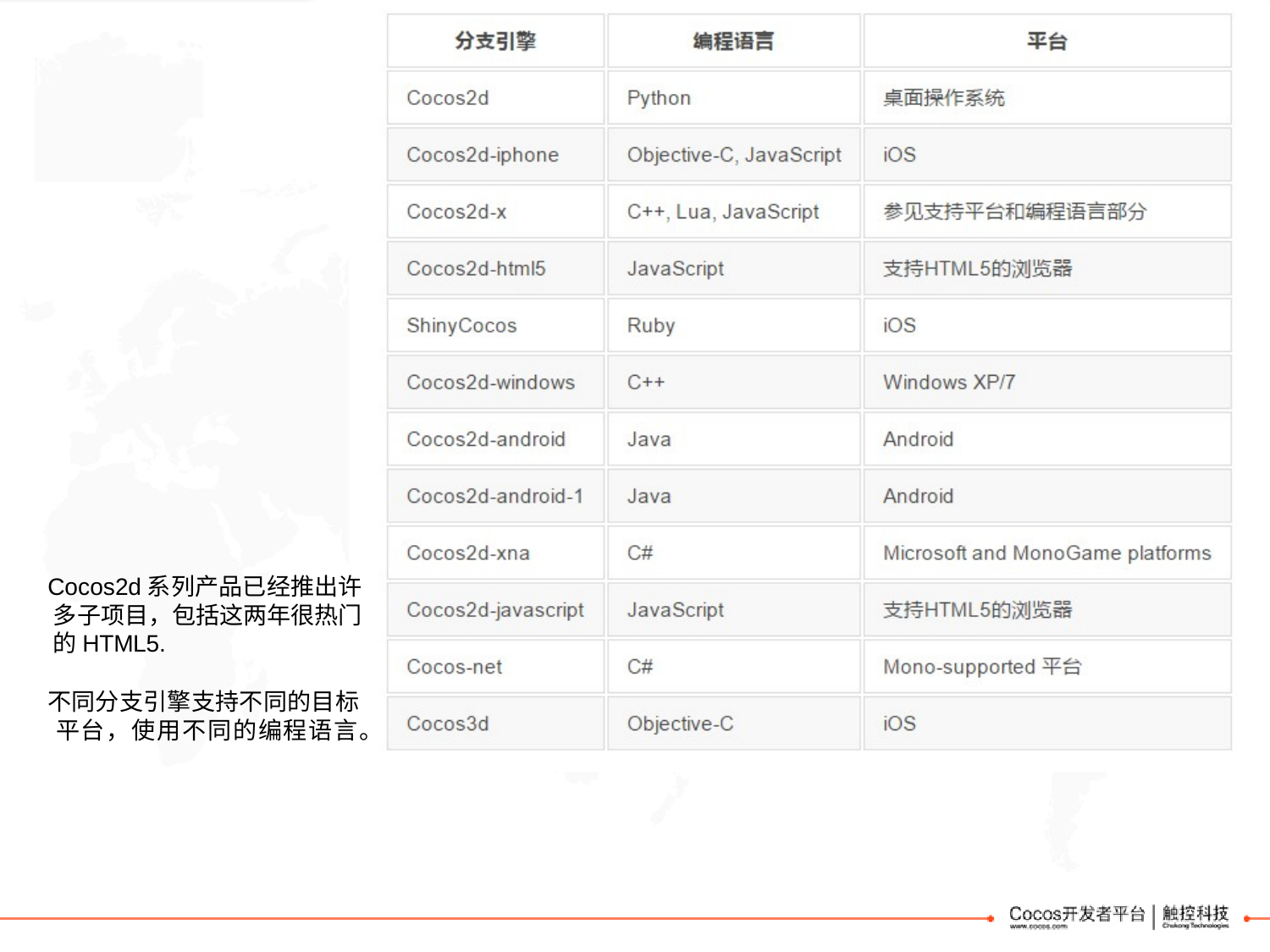

Cocos2d系列产品已经推出许  多子项目，包括这两年很热门  的HTML5.

不同分支引擎支持不同的目标  平台，使用不同的编程语言。